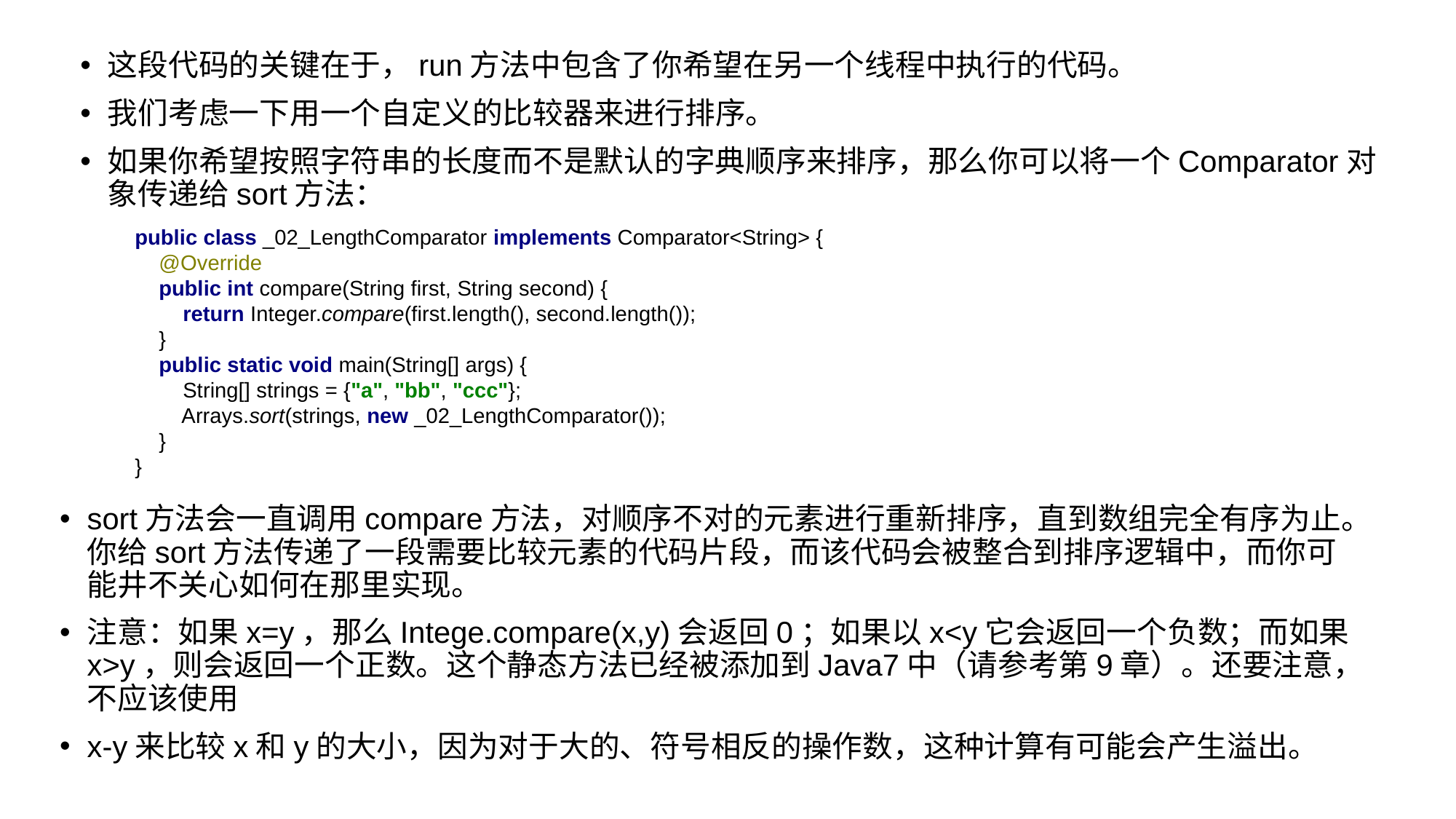

这段代码的关键在于，run方法中包含了你希望在另一个线程中执行的代码。
我们考虑一下用一个自定义的比较器来进行排序。
如果你希望按照字符串的长度而不是默认的字典顺序来排序，那么你可以将一个Comparator对象传递给sort方法：
public class _02_LengthComparator implements Comparator<String> {
    @Override
    public int compare(String first, String second) {
        return Integer.compare(first.length(), second.length());
    }
    public static void main(String[] args) {
        String[] strings = {"a", "bb", "ccc"};
        Arrays.sort(strings, new _02_LengthComparator());
    }
}
sort方法会一直调用compare方法，对顺序不对的元素进行重新排序，直到数组完全有序为止。你给sort方法传递了一段需要比较元素的代码片段，而该代码会被整合到排序逻辑中，而你可能井不关心如何在那里实现。
注意：如果x=y，那么Intege.compare(x,y)会返回0；如果以x<y它会返回一个负数；而如果x>y，则会返回一个正数。这个静态方法已经被添加到Java7中（请参考第9章）。还要注意，不应该使用
x-y来比较x和y的大小，因为对于大的、符号相反的操作数，这种计算有可能会产生溢出。